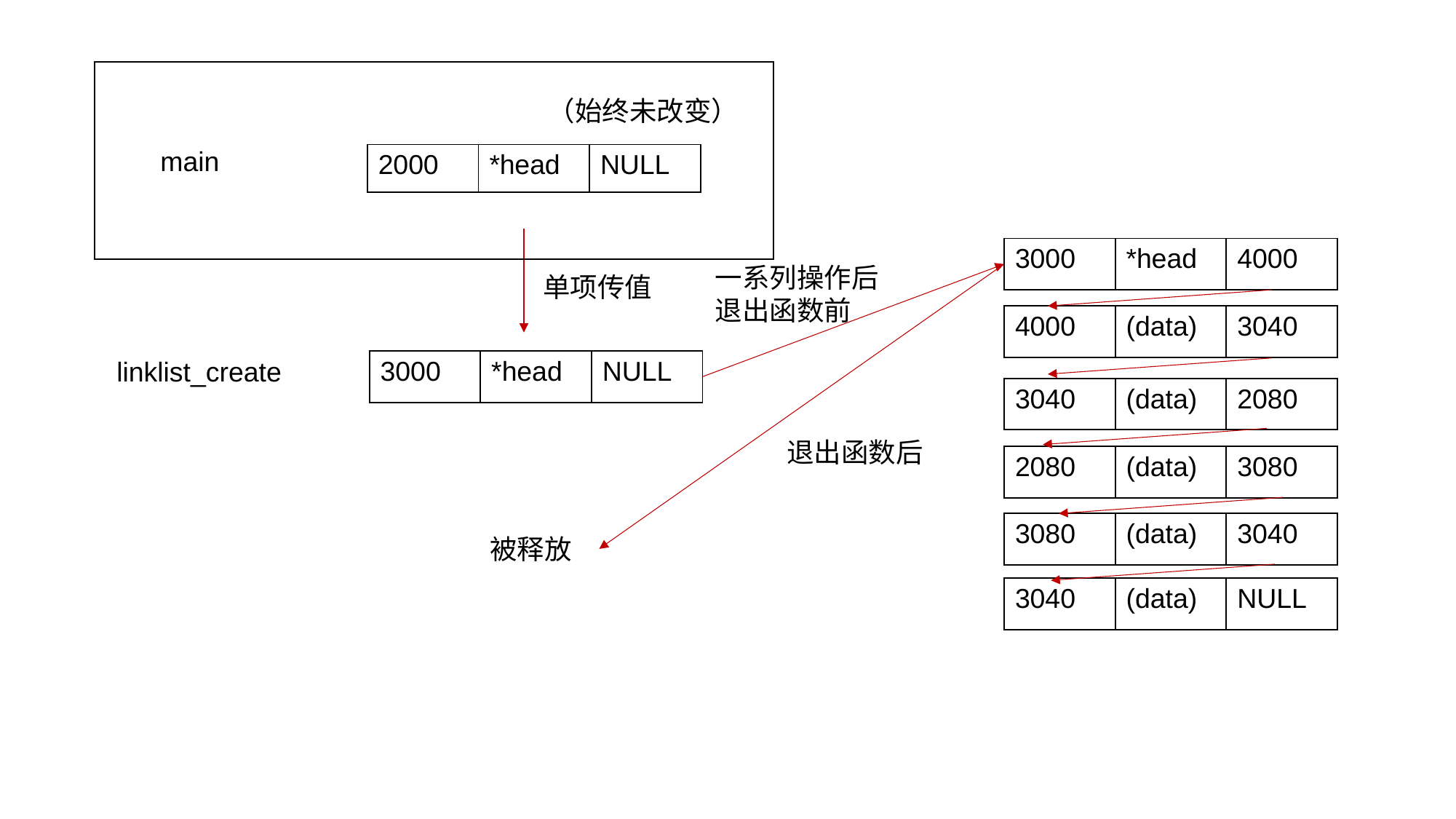

（始终未改变）
main
| 2000 | \*head | NULL |
| --- | --- | --- |
| 3000 | \*head | 4000 |
| --- | --- | --- |
一系列操作后
退出函数前
单项传值
| 4000 | (data) | 3040 |
| --- | --- | --- |
linklist_create
| 3000 | \*head | NULL |
| --- | --- | --- |
| 3040 | (data) | 2080 |
| --- | --- | --- |
退出函数后
| 2080 | (data) | 3080 |
| --- | --- | --- |
| 3080 | (data) | 3040 |
| --- | --- | --- |
被释放
| 3040 | (data) | NULL |
| --- | --- | --- |